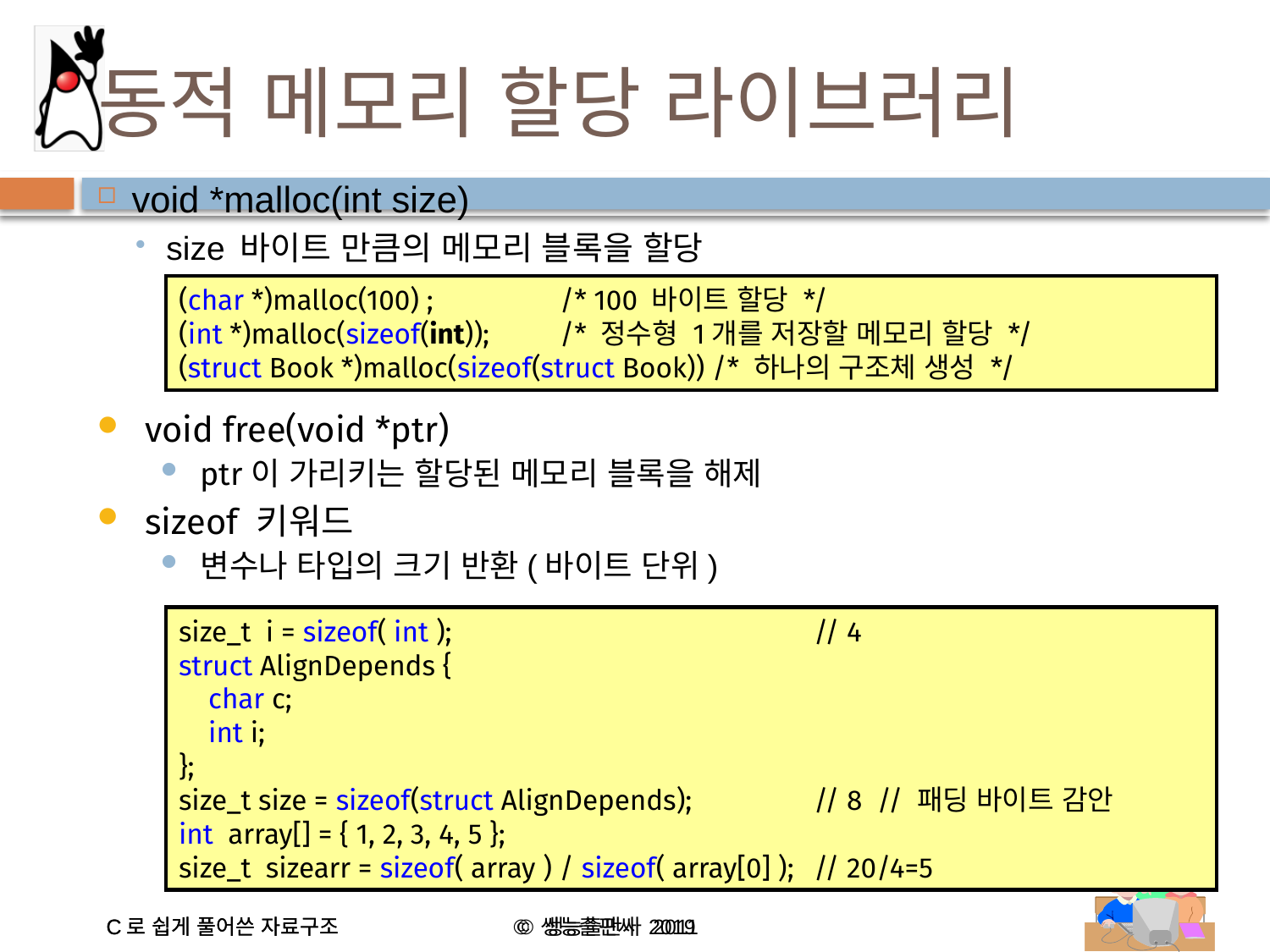

# 동적 메모리 할당 라이브러리
void *malloc(int size)
size 바이트 만큼의 메모리 블록을 할당

(char *)malloc(100) ; 	/* 100 바이트 할당 */
(int *)malloc(sizeof(int));	/* 정수형 1개를 저장할 메모리 할당 */
(struct Book *)malloc(sizeof(struct Book)) /* 하나의 구조체 생성 */
void free(void *ptr)
ptr이 가리키는 할당된 메모리 블록을 해제
sizeof 키워드
변수나 타입의 크기 반환(바이트 단위)
size_t  i = sizeof( int ); 			// 4
struct AlignDepends {
    char c;
    int i;
};
size_t size = sizeof(struct AlignDepends);	// 8  // 패딩 바이트 감안
int  array[] = { 1, 2, 3, 4, 5 };
size_t  sizearr = sizeof( array ) / sizeof( array[0] ); 	// 20/4=5